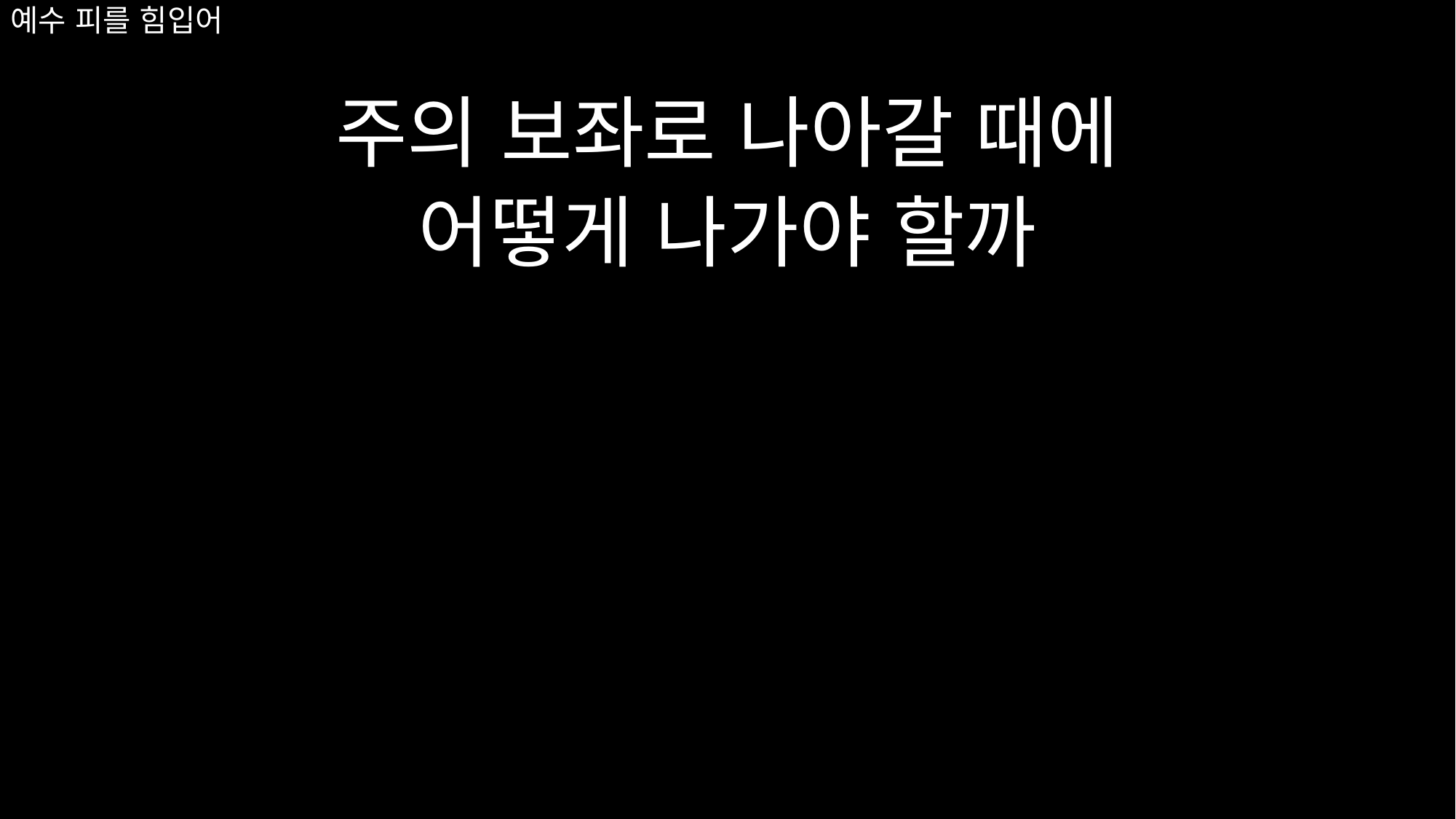

# 예수 피를 힘입어
주의 보좌로 나아갈 때에
어떻게 나가야 할까